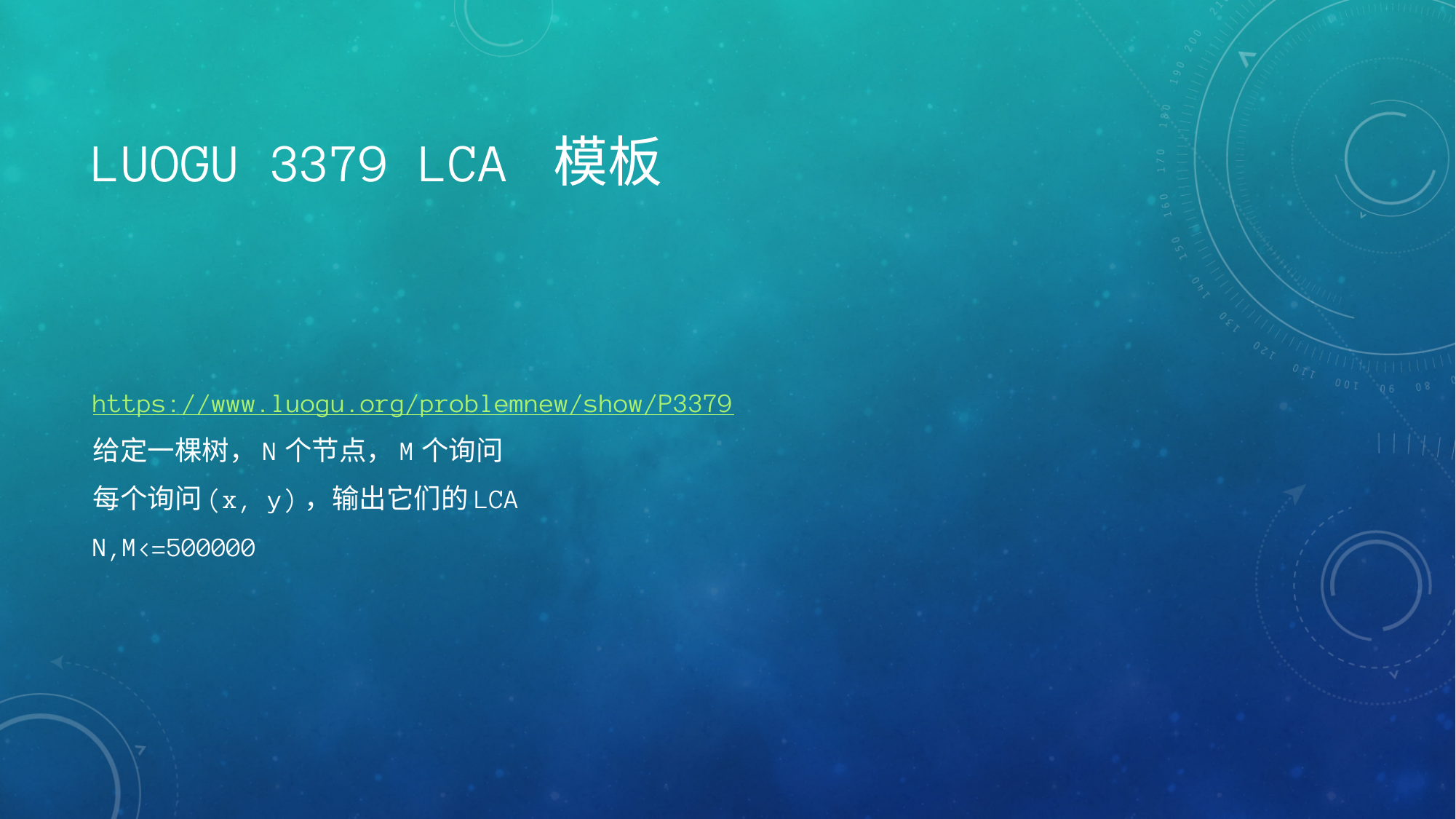

# LUOGU 3379 LCA 模板
https://www.luogu.org/problemnew/show/P3379
给定一棵树，N个节点，M个询问
每个询问(x, y)，输出它们的LCA
N,M<=500000